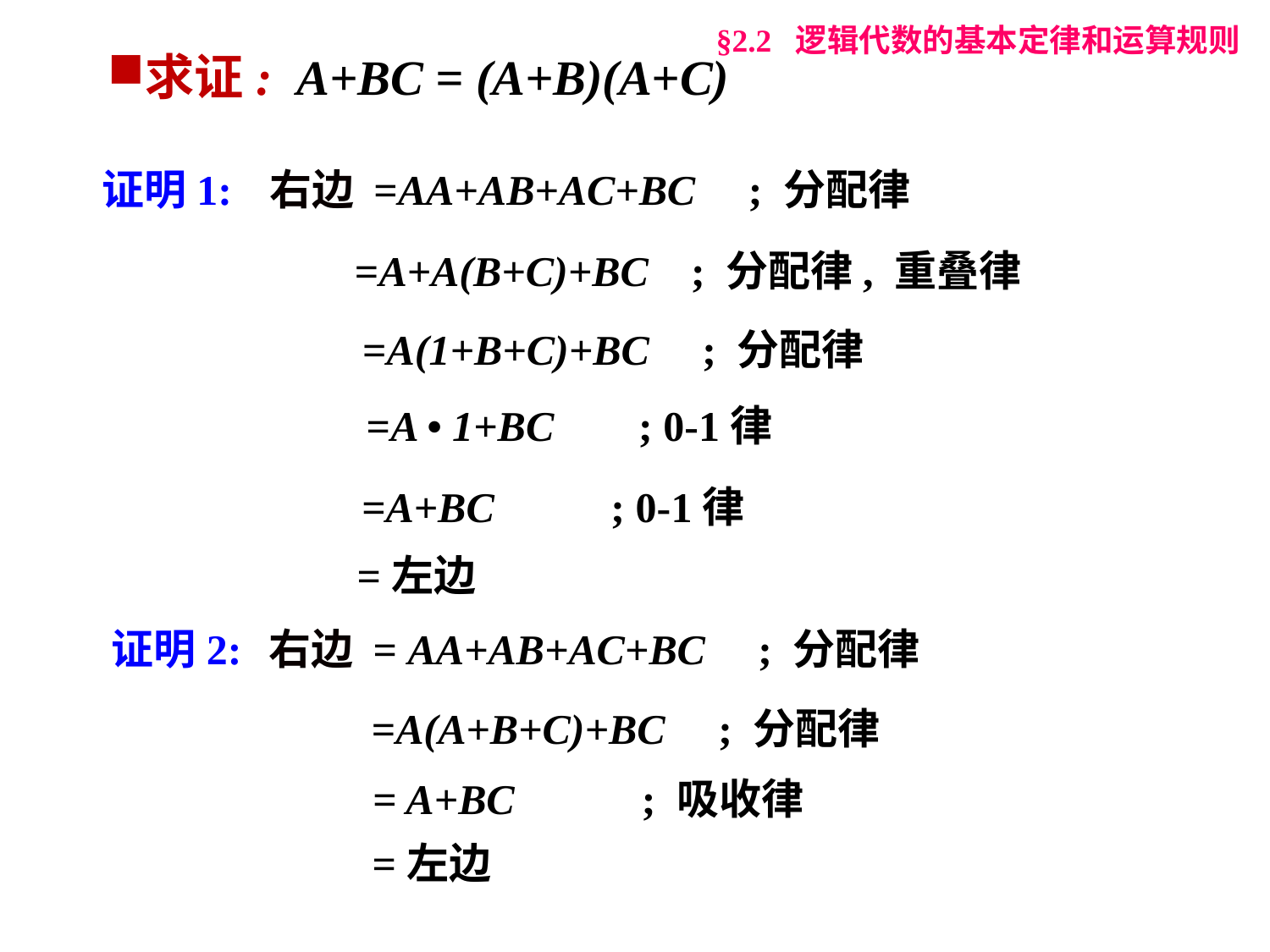

§2.2  逻辑代数的基本定律和运算规则
求证:  A+BC = (A+B)(A+C)
证明1:
右边 =AA+AB+AC+BC     ; 分配律
=A+A(B+C)+BC    ; 分配律, 重叠律
=A(1+B+C)+BC     ; 分配律
=A • 1+BC        ; 0-1律
=A+BC           ; 0-1律
=左边
证明2:
右边 = AA+AB+AC+BC     ; 分配律
=A(A+B+C)+BC     ; 分配律
= A+BC            ; 吸收律
=左边